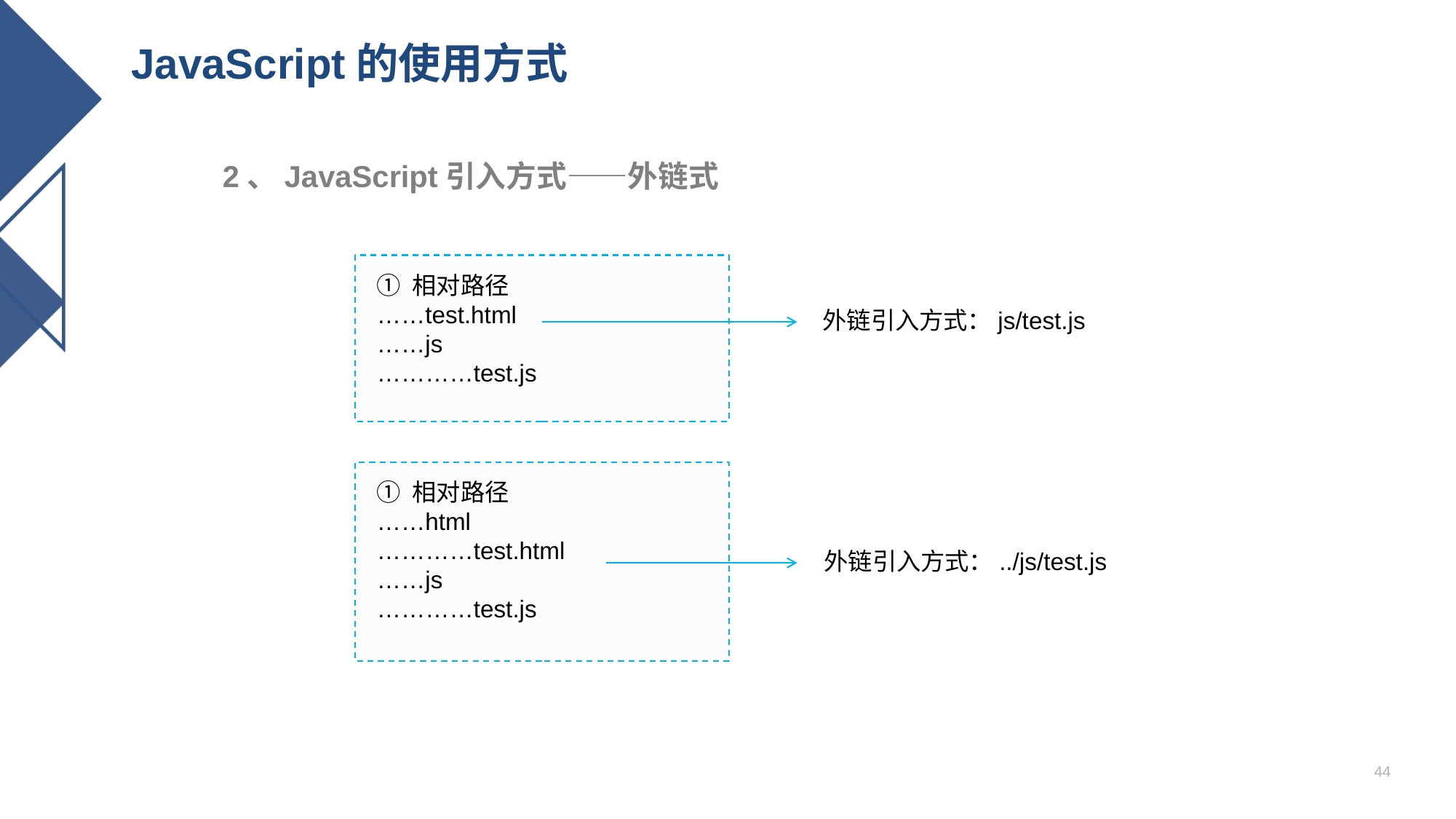

# JavaScript的使用方式
2、JavaScript引入方式——外链式

① 相对路径
……test.html
……js
…………test.js
外链引入方式：js/test.js

① 相对路径
……html
…………test.html
……js
…………test.js
外链引入方式：../js/test.js
44